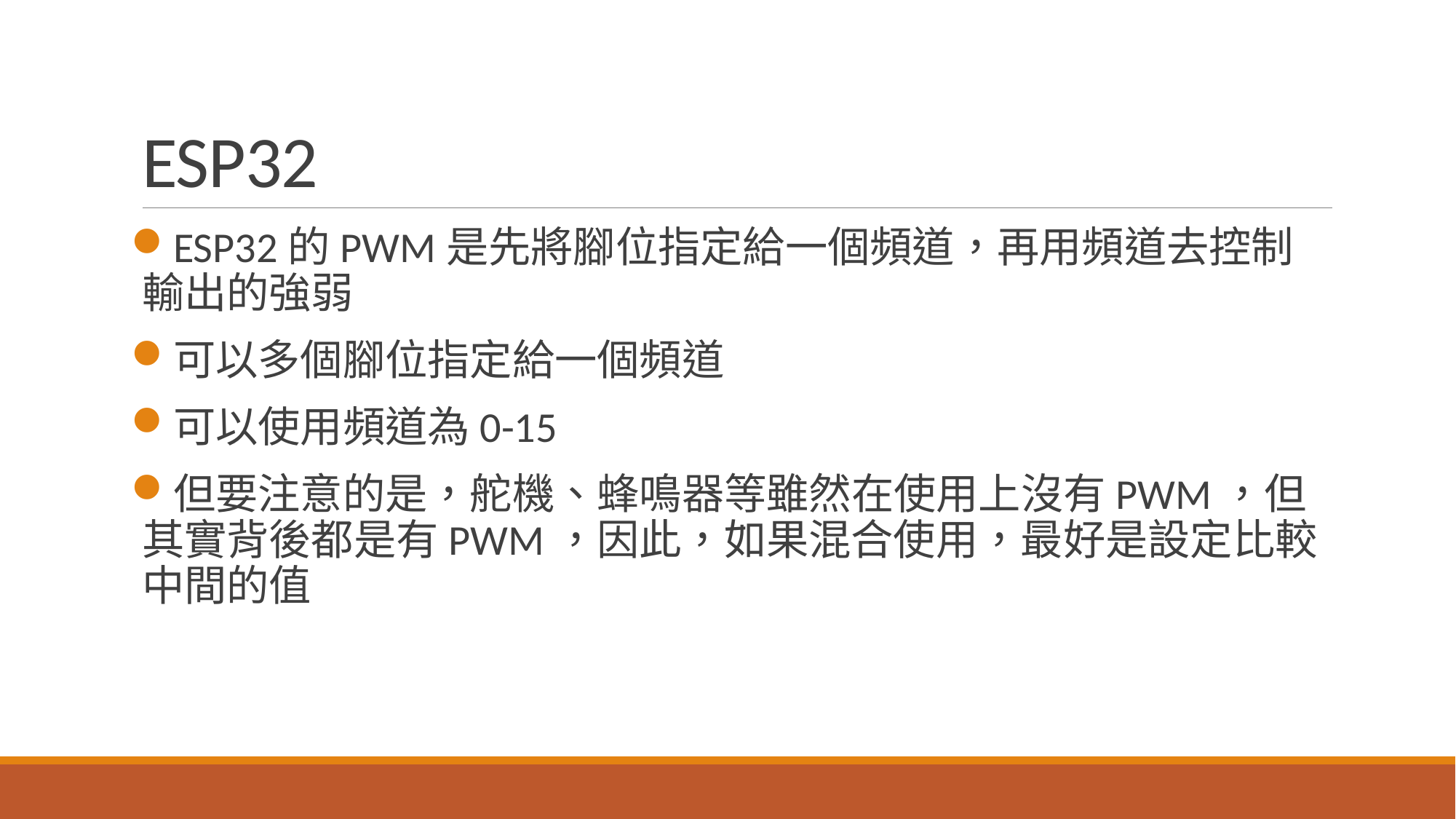

# ESP32
ESP32的PWM是先將腳位指定給一個頻道，再用頻道去控制輸出的強弱
可以多個腳位指定給一個頻道
可以使用頻道為0-15
但要注意的是，舵機、蜂鳴器等雖然在使用上沒有PWM，但其實背後都是有PWM，因此，如果混合使用，最好是設定比較中間的值